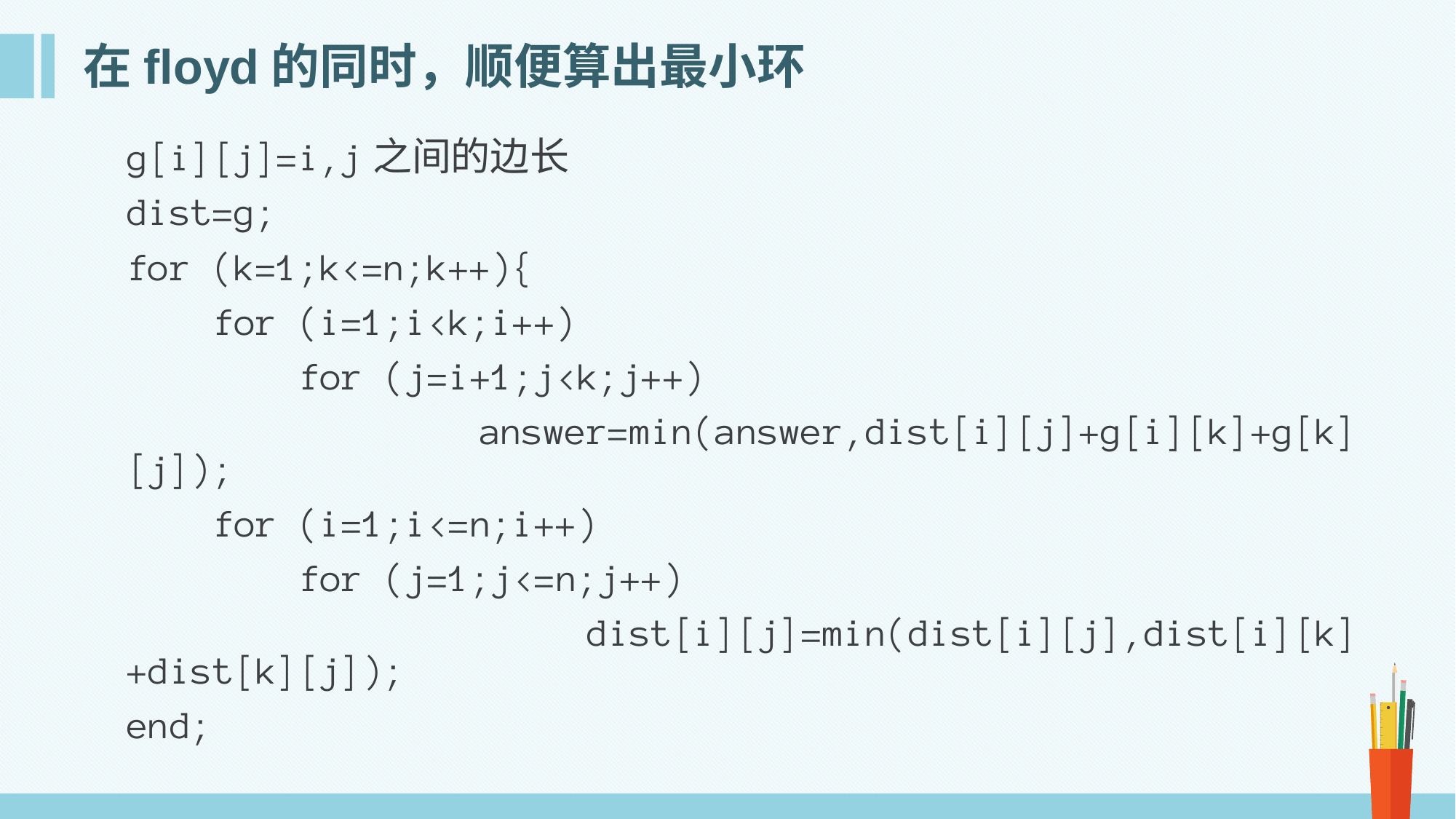

# 在floyd的同时，顺便算出最小环
g[i][j]=i,j之间的边长
dist=g;
for (k=1;k<=n;k++){
    for (i=1;i<k;i++)
        for (j=i+1;j<k;j++)
            answer=min(answer,dist[i][j]+g[i][k]+g[k][j]);
    for (i=1;i<=n;i++)
        for (j=1;j<=n;j++)
            				dist[i][j]=min(dist[i][j],dist[i][k]+dist[k][j]);
end;